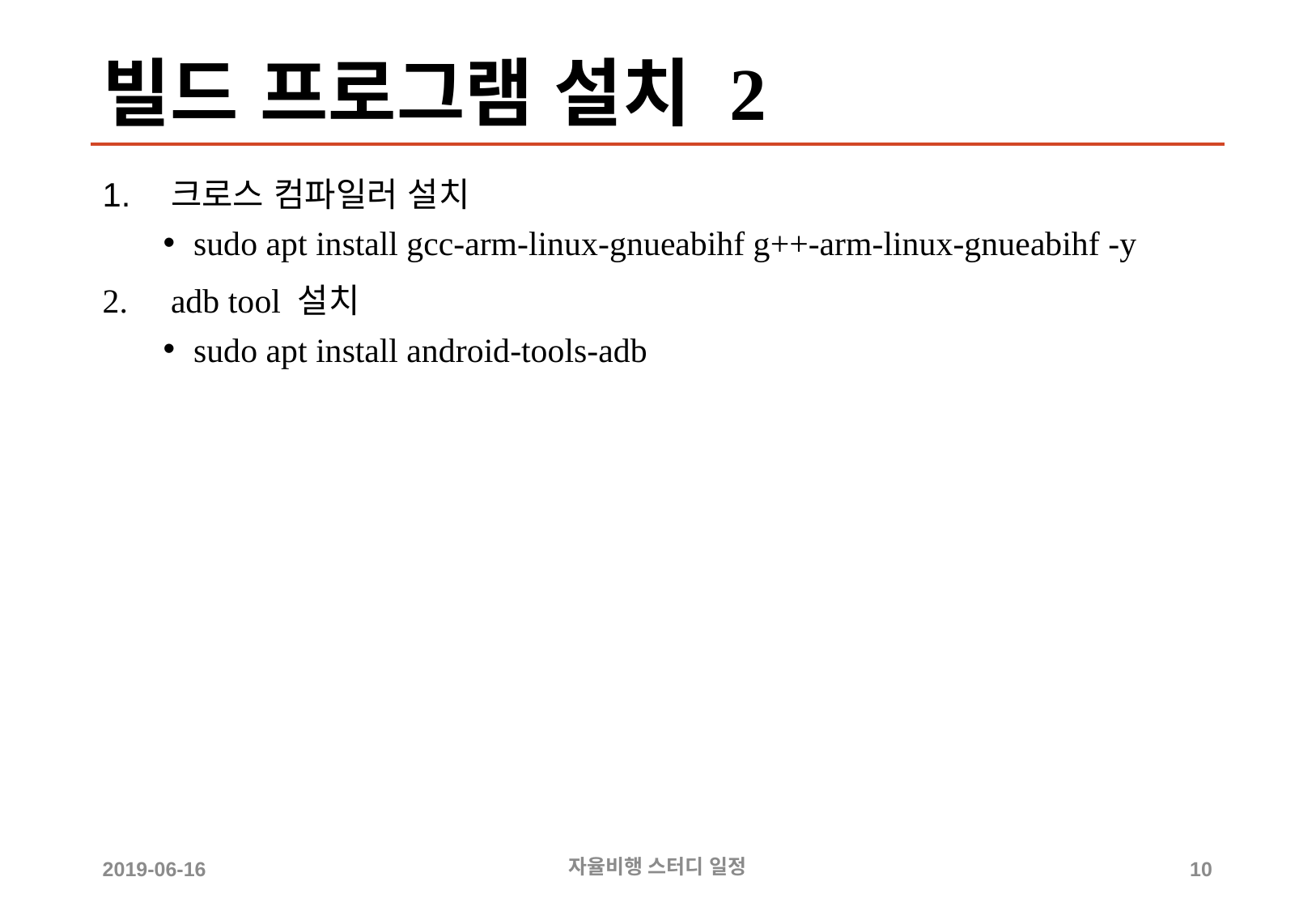

# 빌드 프로그램 설치 2
크로스 컴파일러 설치
sudo apt install gcc-arm-linux-gnueabihf g++-arm-linux-gnueabihf -y
adb tool 설치
sudo apt install android-tools-adb

2019-06-16
자율비행 스터디 일정
10